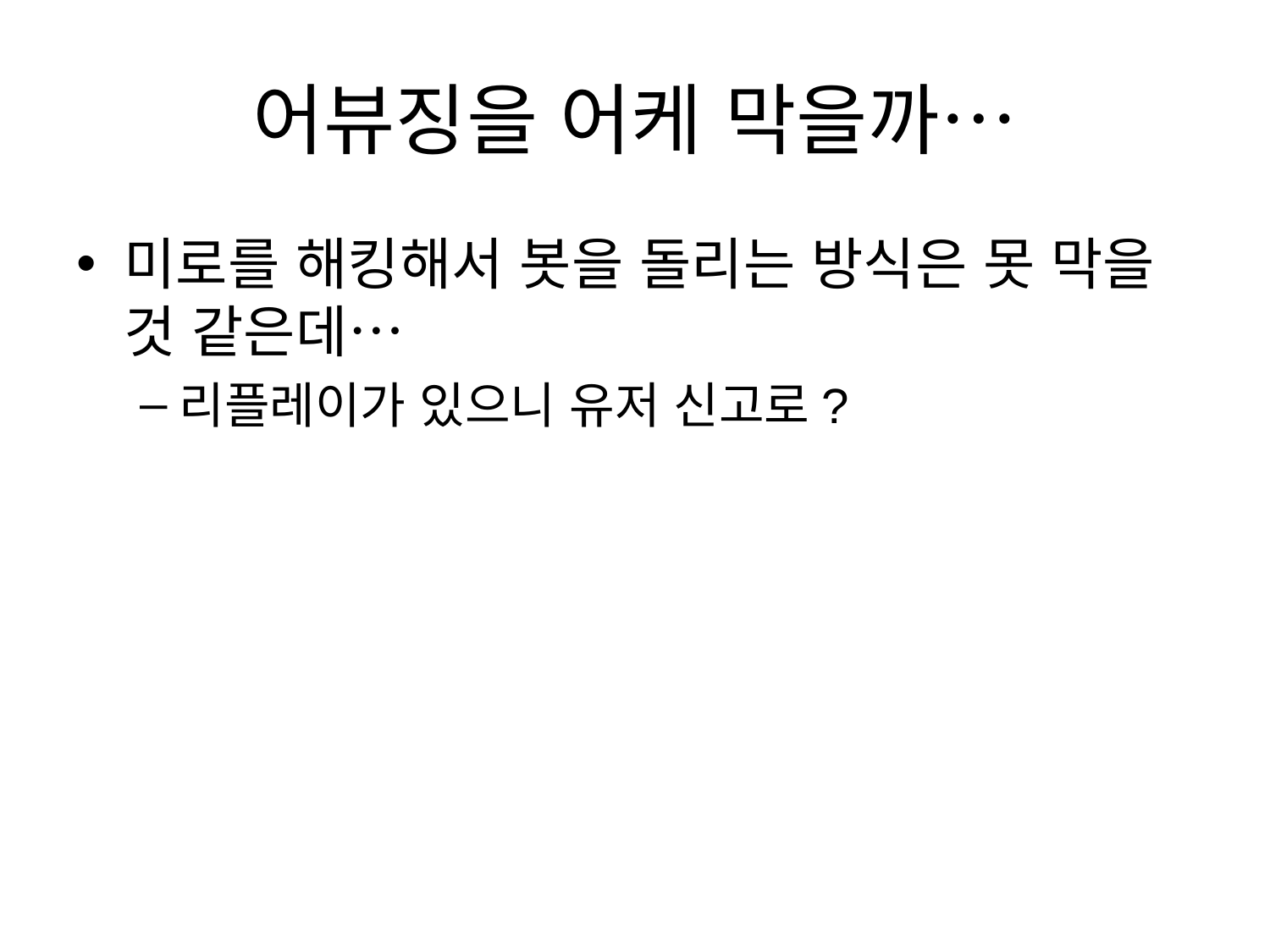

# 어뷰징을 어케 막을까…
미로를 해킹해서 봇을 돌리는 방식은 못 막을 것 같은데…
리플레이가 있으니 유저 신고로?